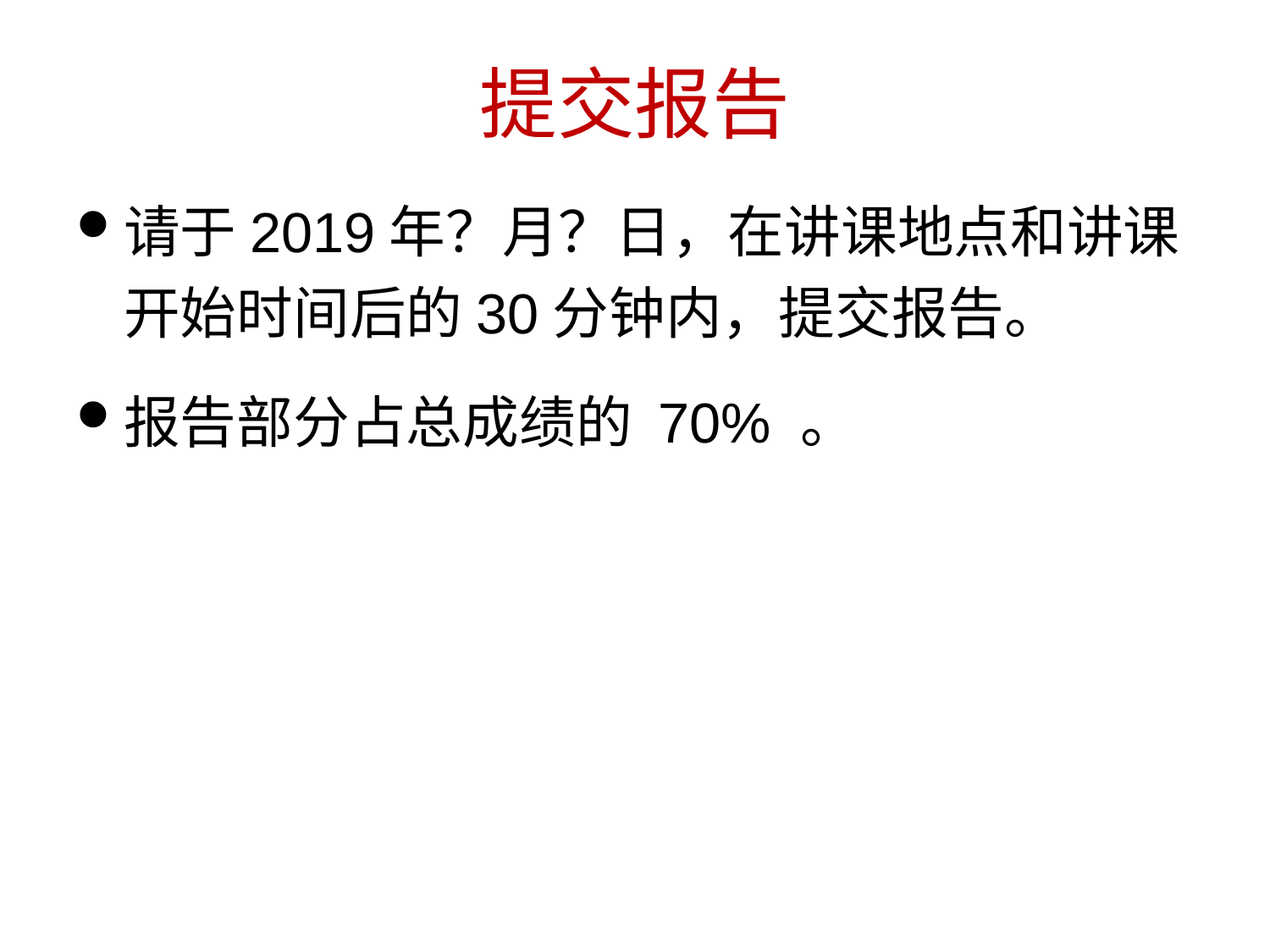

# 提交报告
请于2019年？月？日，在讲课地点和讲课开始时间后的30分钟内，提交报告。
报告部分占总成绩的 70% 。